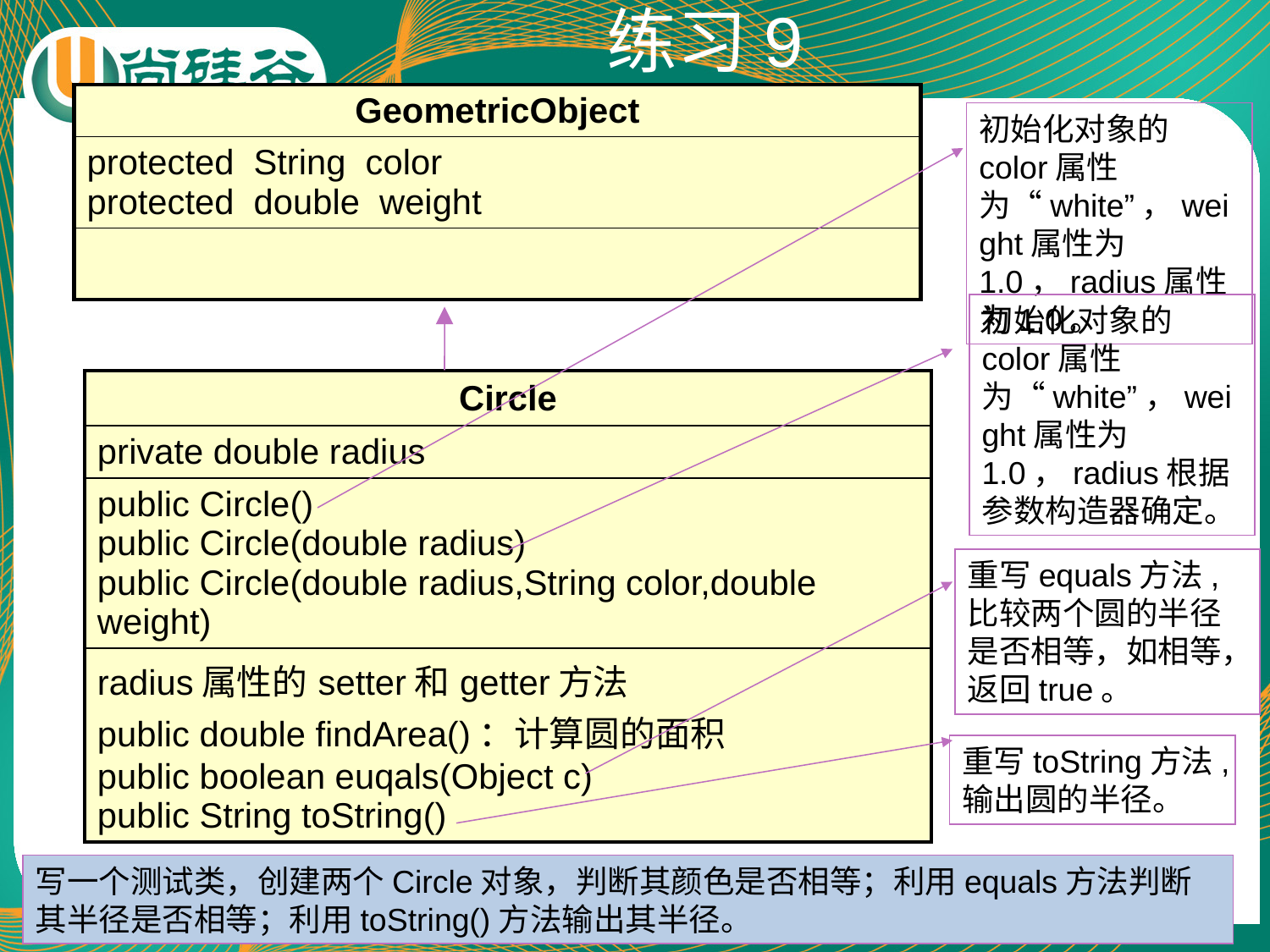

# 练习9
| GeometricObject |
| --- |
| protected String color protected double weight |
|  |
初始化对象的color属性为“white”，weight属性为1.0，radius属性为1.0。

初始化对象的color属性为“white”，weight属性为1.0，radius根据参数构造器确定。

| Circle |
| --- |
| private double radius |
| public Circle() public Circle(double radius) public Circle(double radius,String color,double weight) |
| radius属性的setter和getter方法 public double findArea()：计算圆的面积 public boolean euqals(Object c) public String toString() |
重写equals方法,比较两个圆的半径是否相等，如相等，返回true。

重写toString方法,输出圆的半径。

写一个测试类，创建两个Circle对象，判断其颜色是否相等；利用equals方法判断其半径是否相等；利用toString()方法输出其半径。